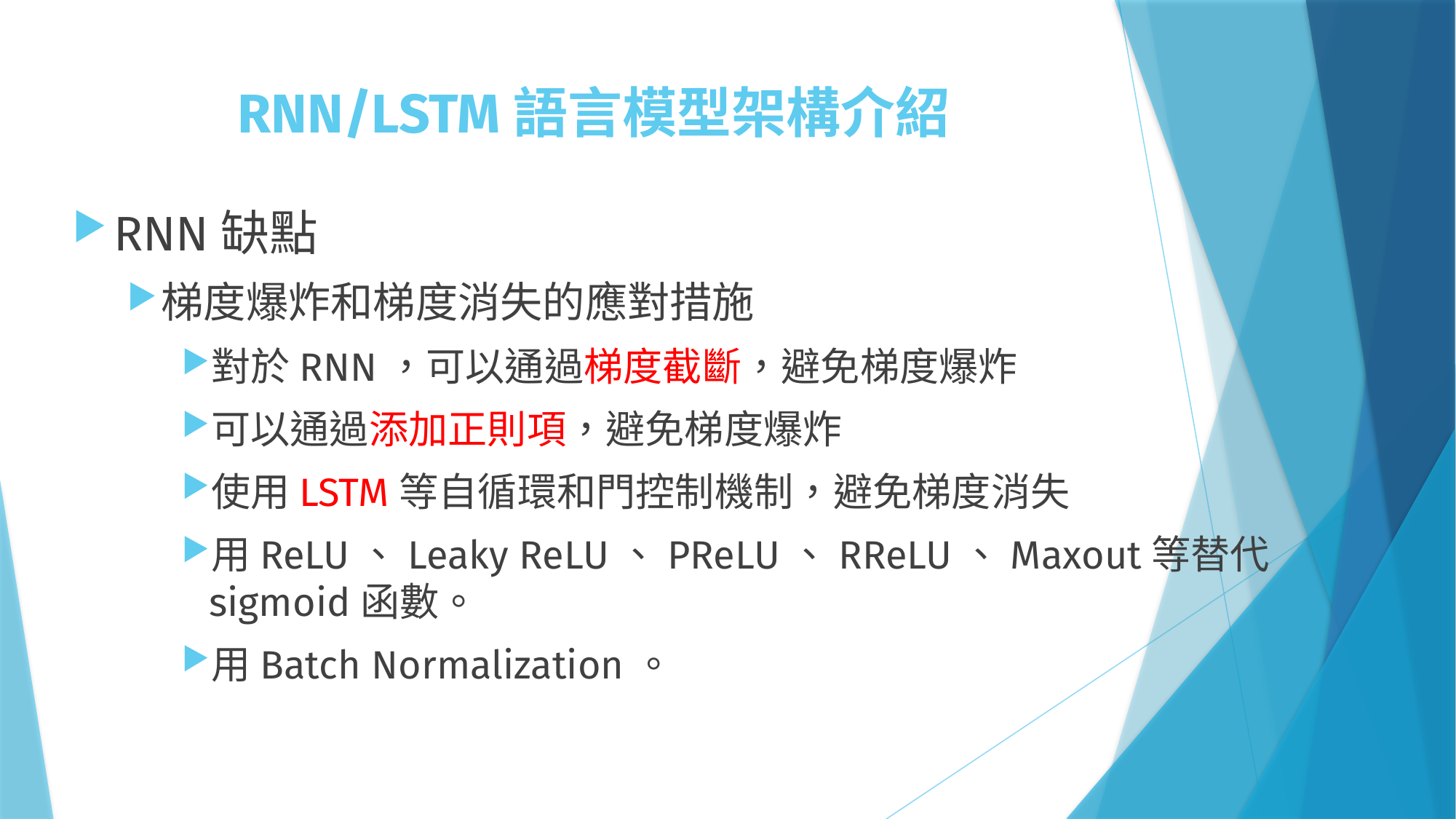

# RNN/LSTM語言模型架構介紹
RNN缺點
梯度爆炸和梯度消失的應對措施
對於RNN，可以通過梯度截斷，避免梯度爆炸
可以通過添加正則項，避免梯度爆炸
使用LSTM等自循環和門控制機制，避免梯度消失
用ReLU、Leaky ReLU、PReLU、RReLU、Maxout等替代sigmoid函數。
用Batch Normalization。